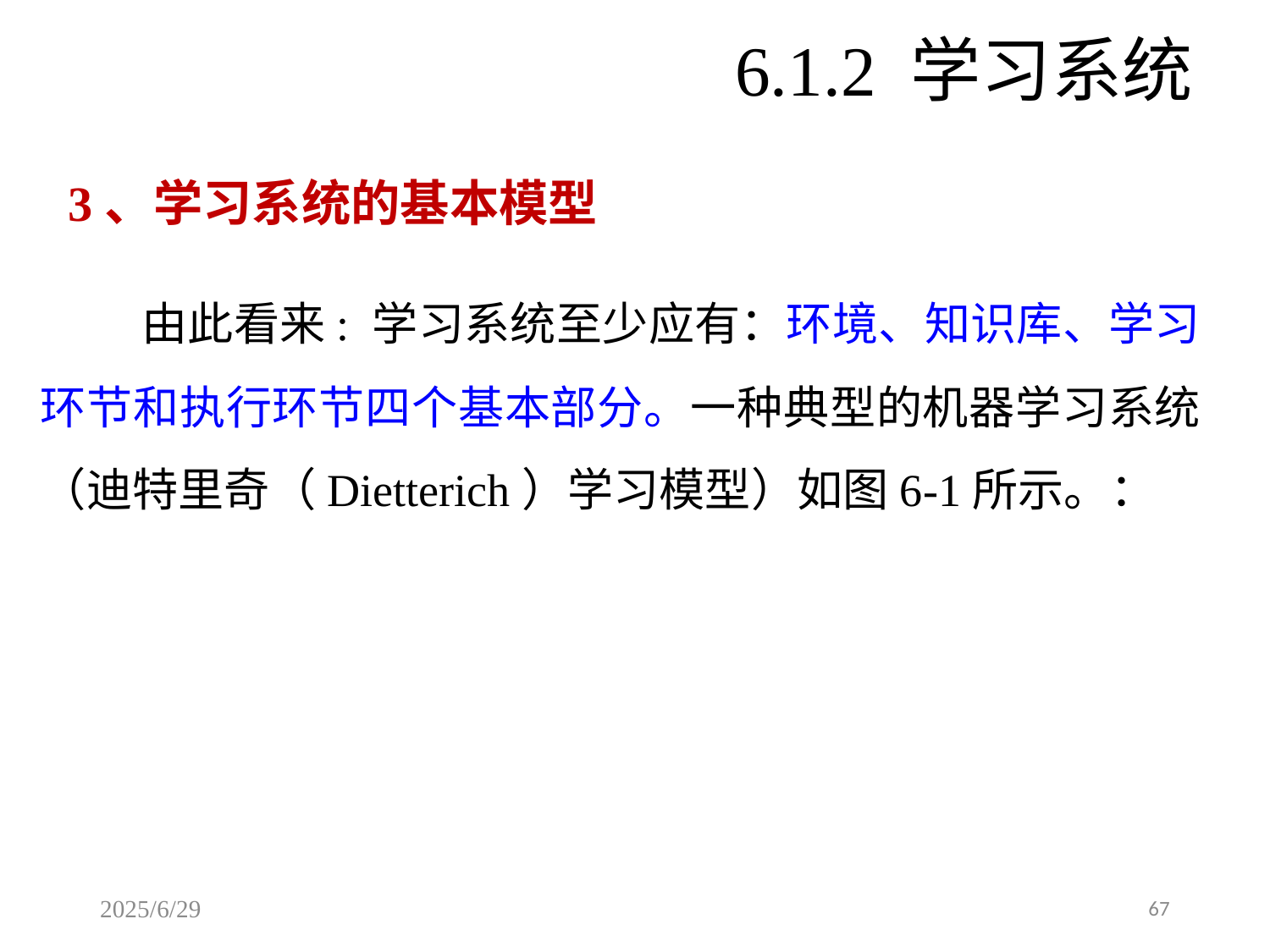

# 6.1.2 学习系统
   3、学习系统的基本模型
        由此看来: 学习系统至少应有：环境、知识库、学习环节和执行环节四个基本部分。一种典型的机器学习系统（迪特里奇（Dietterich）学习模型）如图6-1所示。：
2025/6/29
67